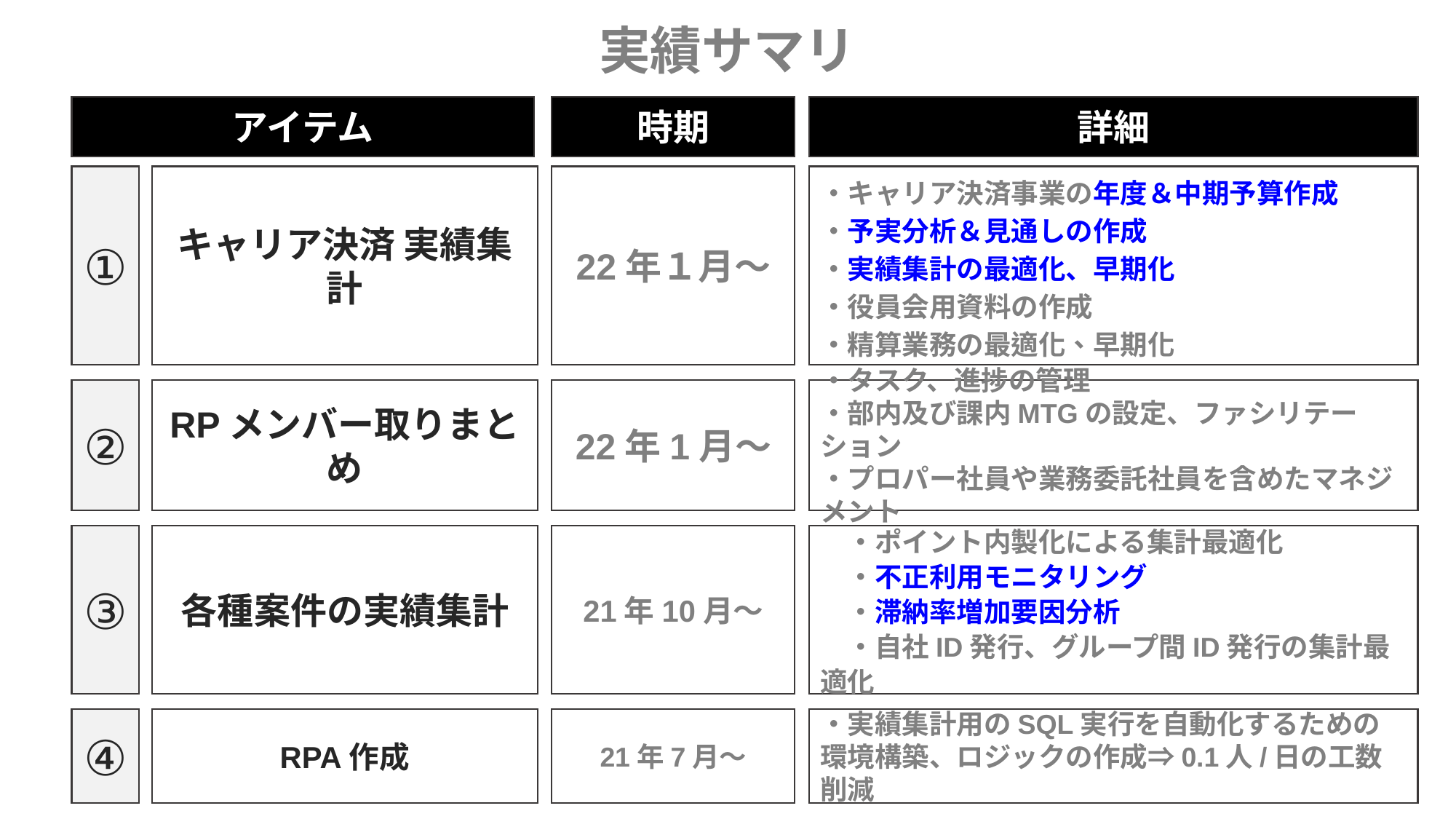

# 実績サマリ
アイテム
時期
詳細
①
キャリア決済 実績集計
22年１月～
・キャリア決済事業の年度＆中期予算作成
・予実分析＆見通しの作成
・実績集計の最適化、早期化
・役員会用資料の作成
・精算業務の最適化、早期化
・タスク、進捗の管理
・部内及び課内MTGの設定、ファシリテーション
・プロパー社員や業務委託社員を含めたマネジメント
②
RPメンバー取りまとめ
22年1月～
　・ポイント内製化による集計最適化
　・不正利用モニタリング
　・滞納率増加要因分析
　・自社ID発行、グループ間ID発行の集計最適化
③
各種案件の実績集計
21年10月～
④
RPA作成
21年7月～
・実績集計用のSQL実行を自動化するための環境構築、ロジックの作成⇒0.1人/日の工数削減